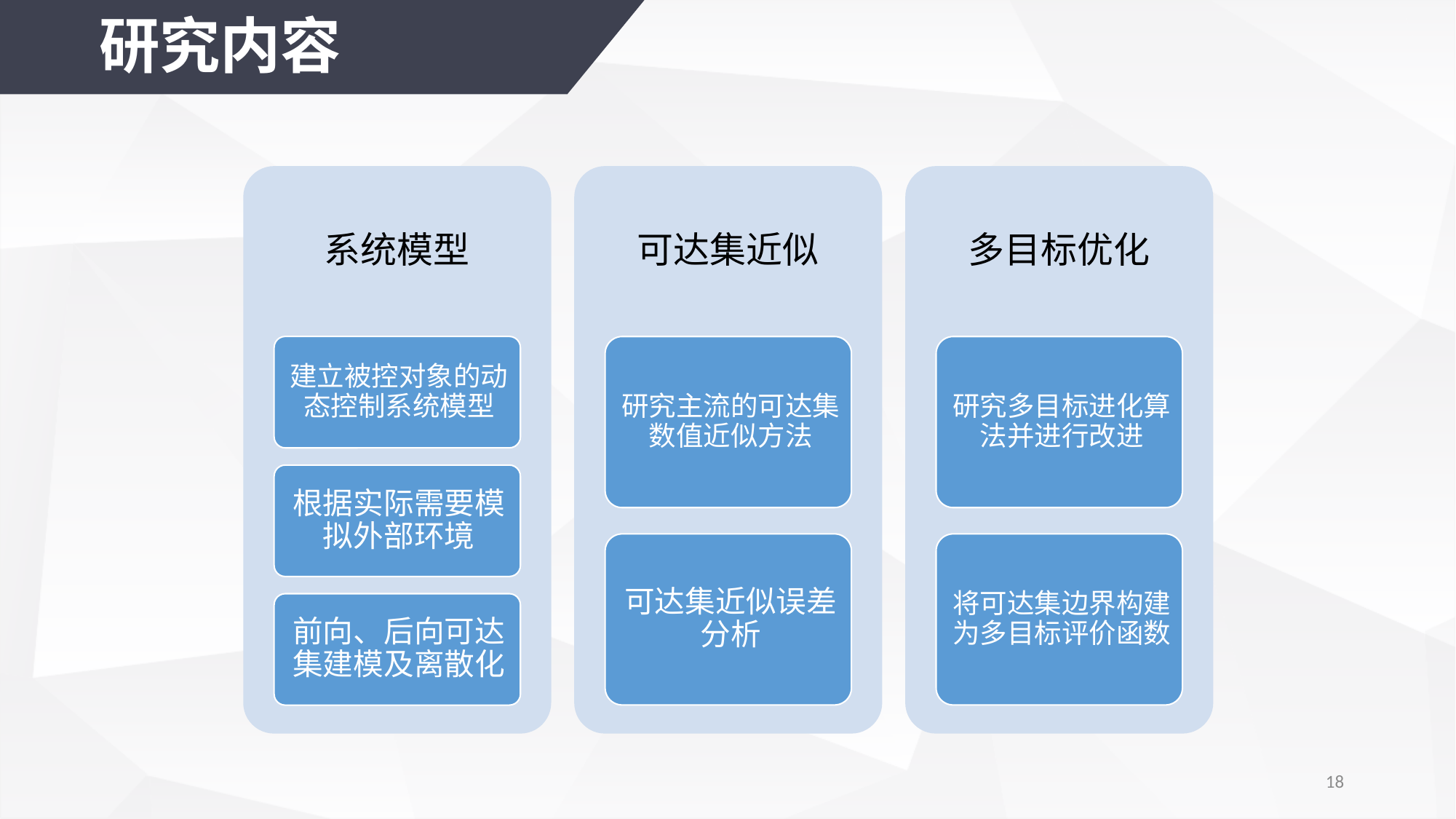

研究内容
系统模型
建立被控对象的动态控制系统模型
根据实际需要模拟外部环境
前向、后向可达集建模及离散化
可达集近似
研究主流的可达集数值近似方法
可达集近似误差分析
多目标优化
研究多目标进化算法并进行改进
将可达集边界构建为多目标评价函数
18